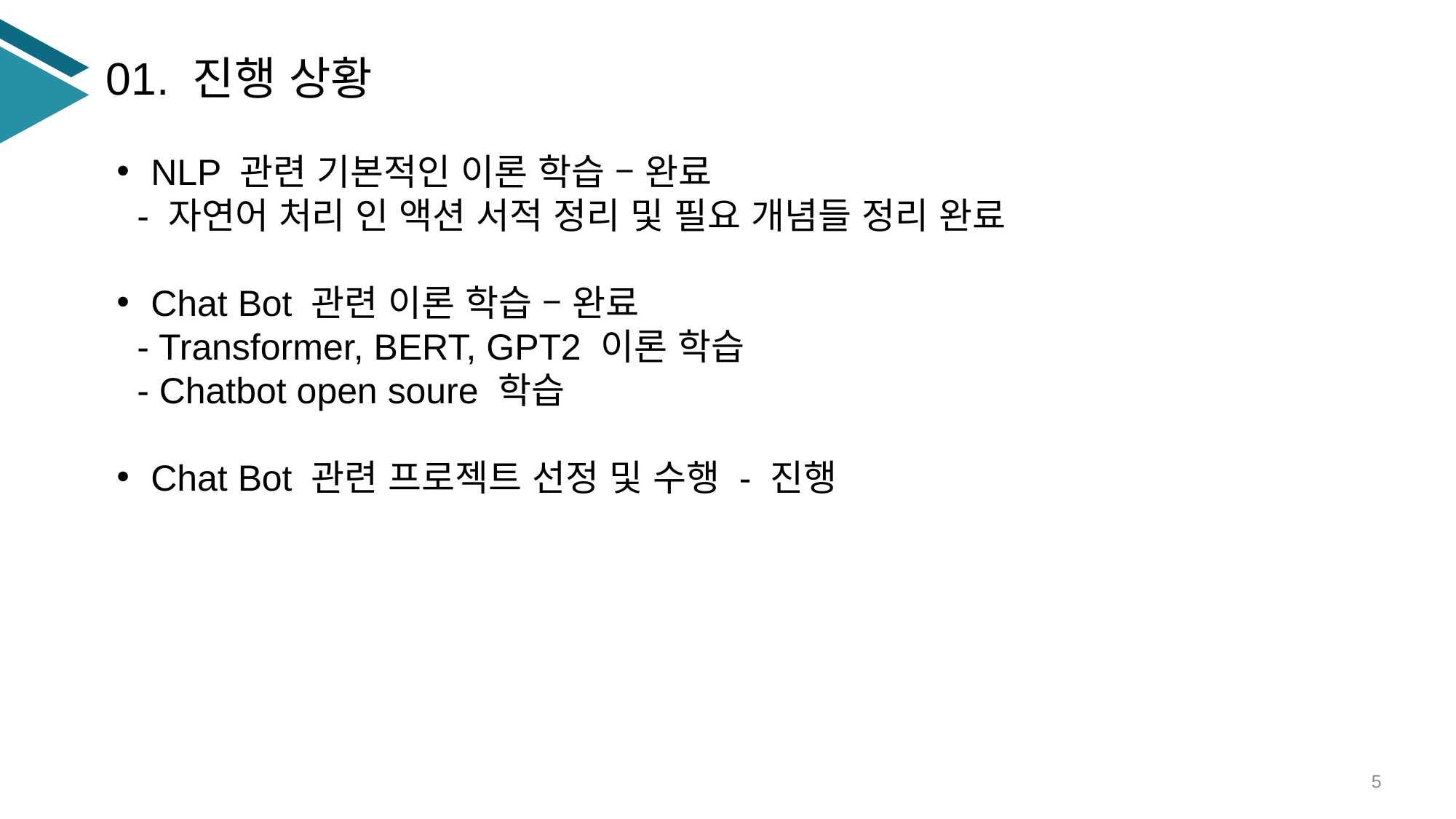

01. 진행 상황

NLP 관련 기본적인 이론 학습 – 완료
  - 자연어 처리 인 액션 서적 정리 및 필요 개념들 정리 완료

Chat Bot 관련 이론 학습 – 완료
  - Transformer, BERT, GPT2 이론 학습
  - Chatbot open soure 학습

Chat Bot 관련 프로젝트 선정 및 수행 - 진행
5